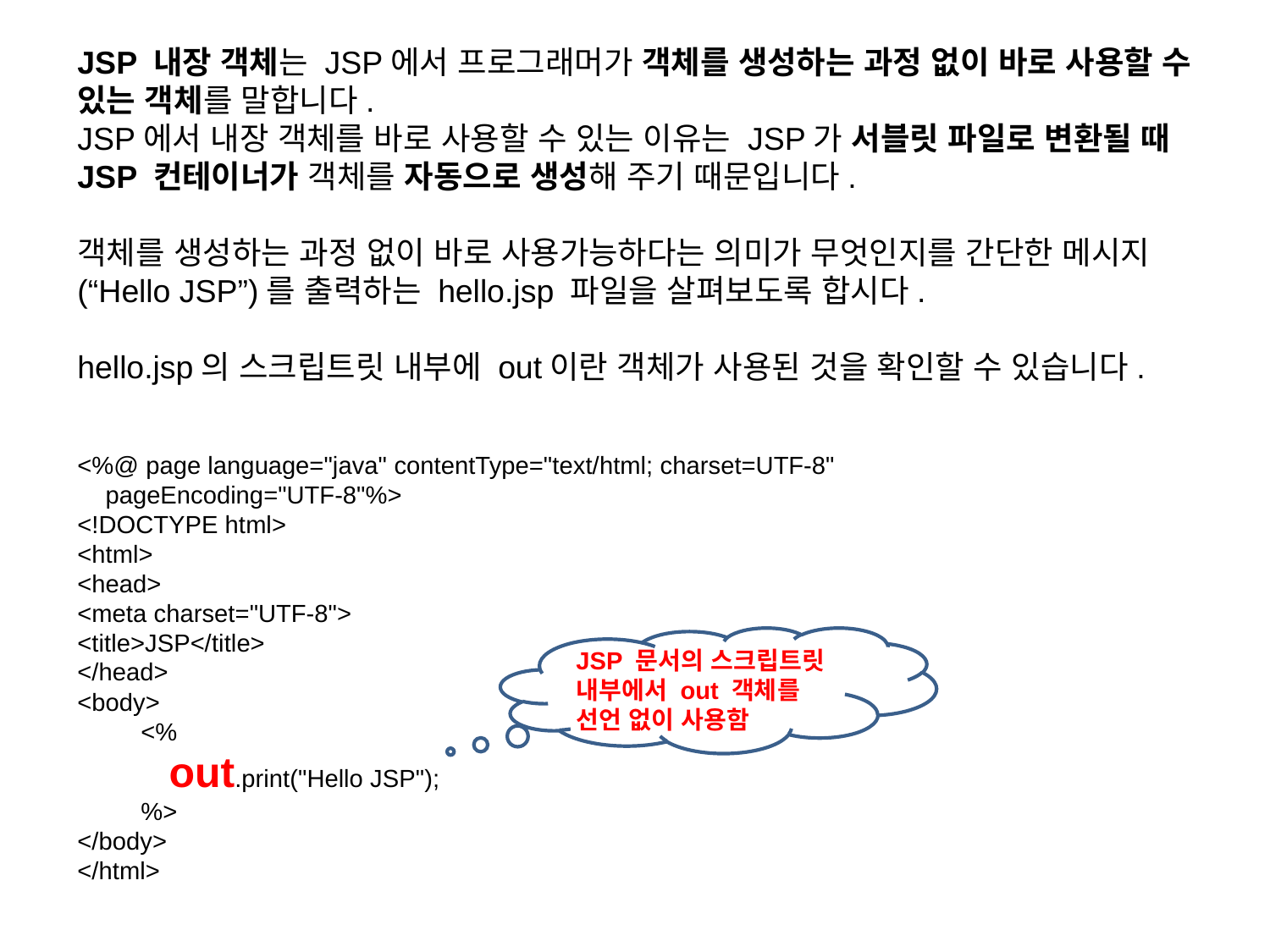

JSP 내장 객체는 JSP에서 프로그래머가 객체를 생성하는 과정 없이 바로 사용할 수 있는 객체를 말합니다.
JSP에서 내장 객체를 바로 사용할 수 있는 이유는 JSP가 서블릿 파일로 변환될 때 JSP 컨테이너가 객체를 자동으로 생성해 주기 때문입니다.

객체를 생성하는 과정 없이 바로 사용가능하다는 의미가 무엇인지를 간단한 메시지(“Hello JSP”)를 출력하는 hello.jsp 파일을 살펴보도록 합시다.

hello.jsp의 스크립트릿 내부에 out이란 객체가 사용된 것을 확인할 수 있습니다.
<%@ page language="java" contentType="text/html; charset=UTF-8"
    pageEncoding="UTF-8"%>
<!DOCTYPE html>
<html>
<head>
<meta charset="UTF-8">
<title>JSP</title>
</head>
<body>
<%
    out.print("Hello JSP");
%>
</body>
</html>

JSP 문서의 스크립트릿 내부에서 out 객체를
선언 없이 사용함